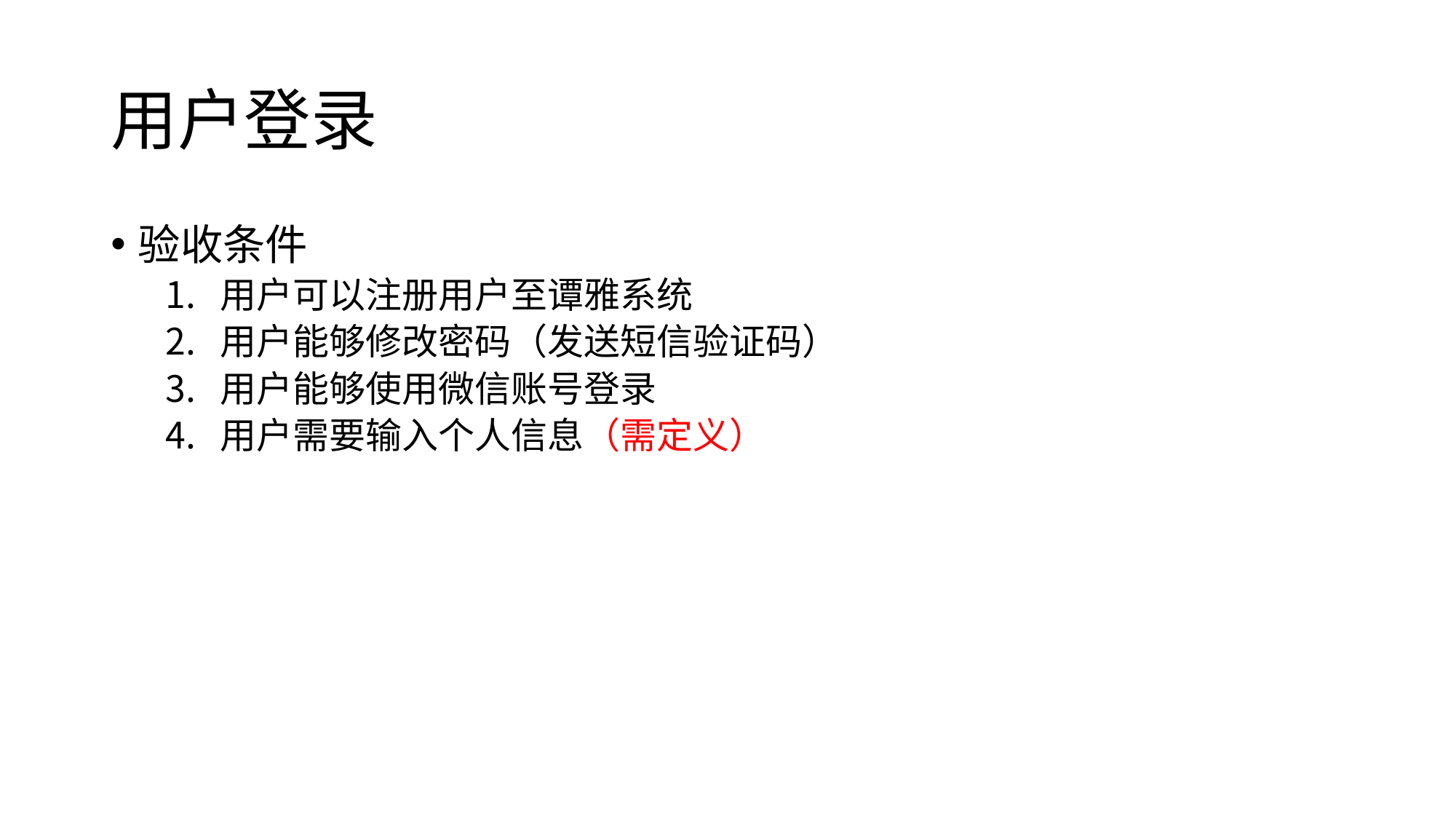

# 用户登录
验收条件
用户可以注册用户至谭雅系统
用户能够修改密码（发送短信验证码）
用户能够使用微信账号登录
用户需要输入个人信息（需定义）